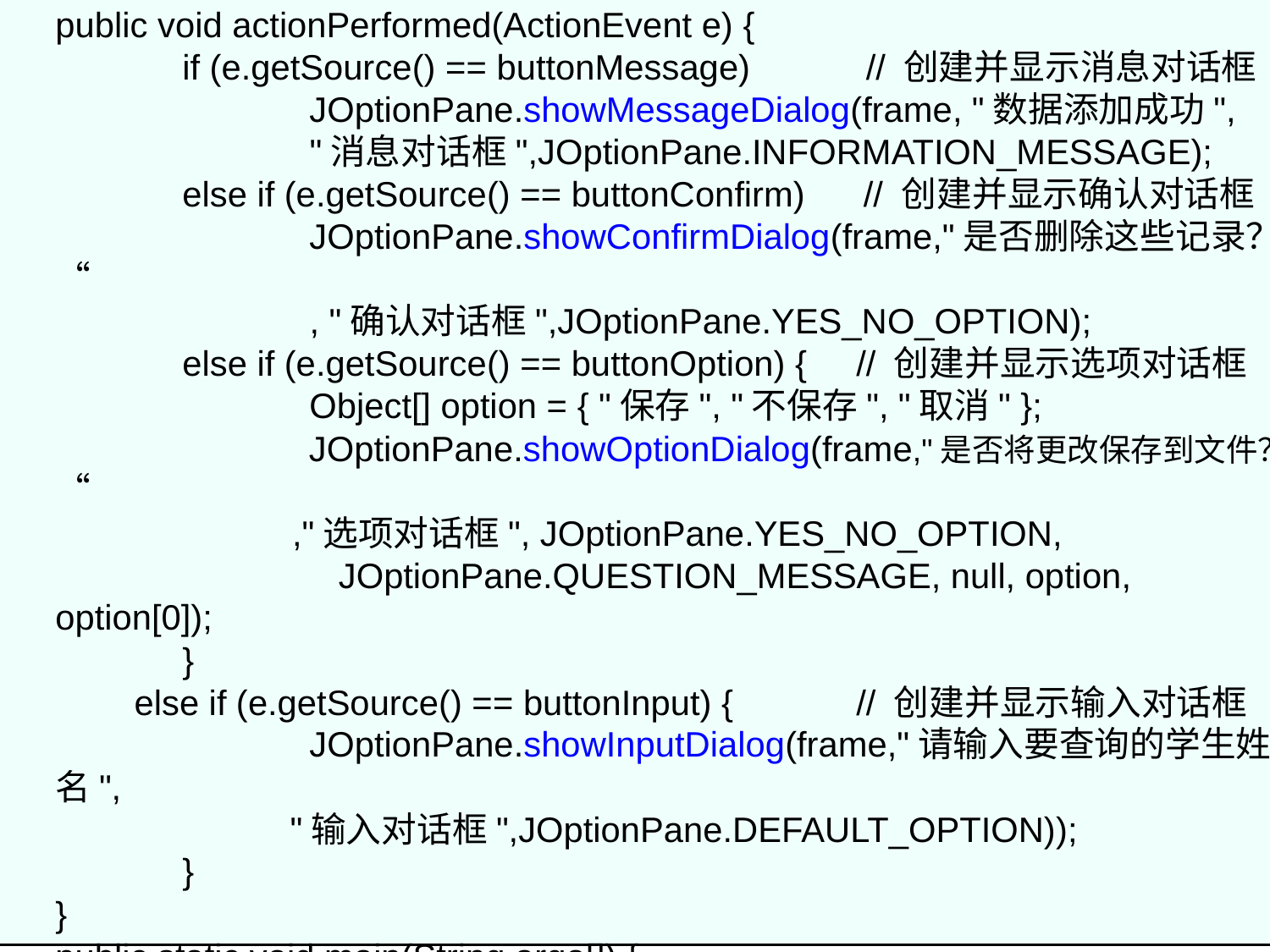

public void actionPerformed(ActionEvent e) {
		if (e.getSource() == buttonMessage) 	     // 创建并显示消息对话框
			JOptionPane.showMessageDialog(frame, "数据添加成功",
                               "消息对话框",JOptionPane.INFORMATION_MESSAGE);
		else if (e.getSource() == buttonConfirm)      // 创建并显示确认对话框
			JOptionPane.showConfirmDialog(frame,"是否删除这些记录？“
                               , "确认对话框",JOptionPane.YES_NO_OPTION);
		else if (e.getSource() == buttonOption) {	    // 创建并显示选项对话框
			Object[] option = { "保存", "不保存", "取消" };			             JOptionPane.showOptionDialog(frame,"是否将更改保存到文件？“
                             ,"选项对话框", JOptionPane.YES_NO_OPTION,
			   JOptionPane.QUESTION_MESSAGE, null, option, option[0]);
		}
             else if (e.getSource() == buttonInput) {	    // 创建并显示输入对话框
			JOptionPane.showInputDialog(frame,"请输入要查询的学生姓名",
                             "输入对话框",JOptionPane.DEFAULT_OPTION));
		}
	}
	public static void main(String argo[]) {
		new JOptionPaneDemo();
	}
}